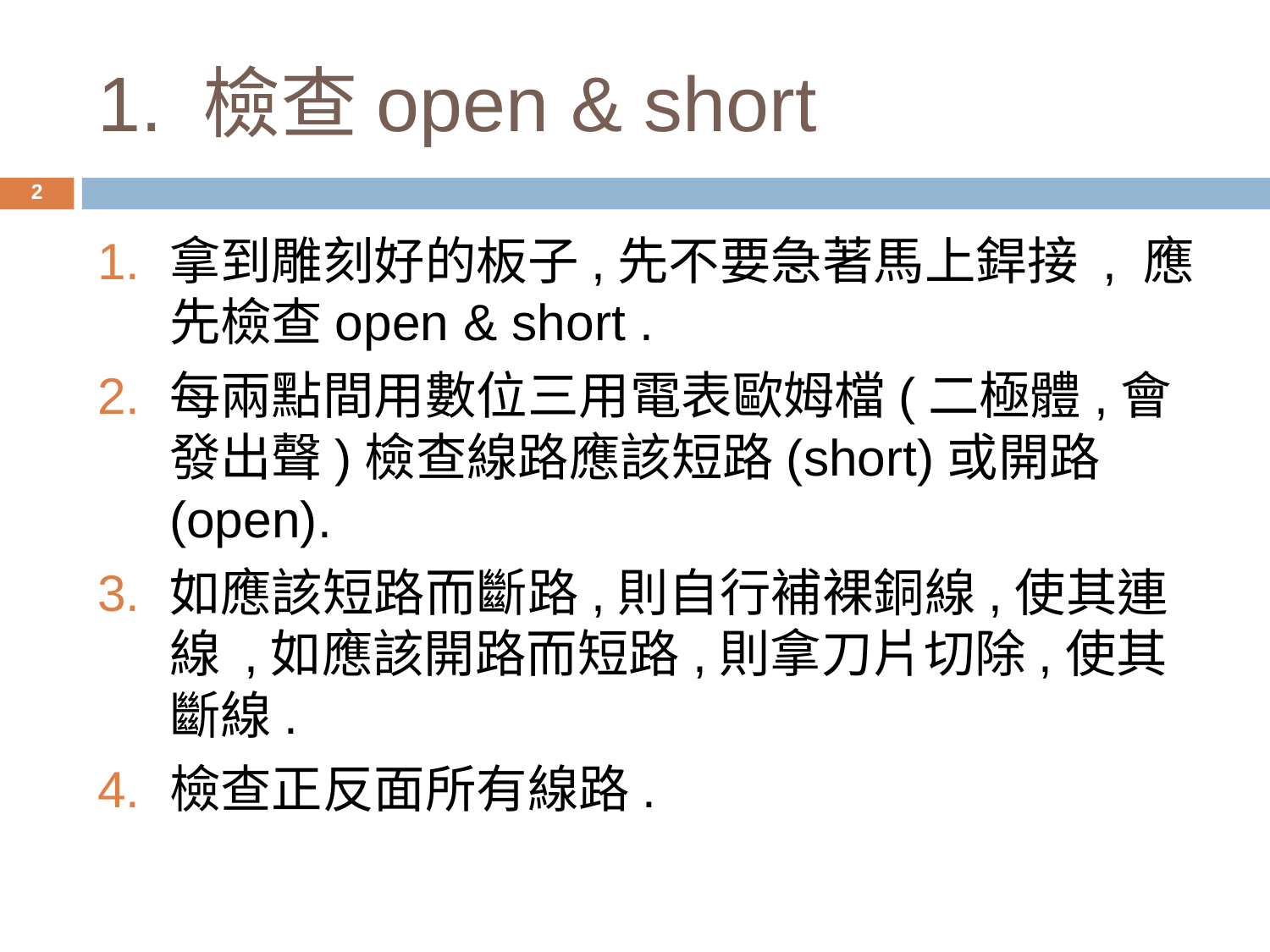

# 1. 檢查open & short
2
拿到雕刻好的板子,先不要急著馬上銲接 , 應先檢查open & short .
每兩點間用數位三用電表歐姆檔(二極體,會發出聲)檢查線路應該短路(short)或開路(open).
如應該短路而斷路,則自行補裸銅線,使其連線 ,如應該開路而短路,則拿刀片切除,使其斷線.
檢查正反面所有線路.